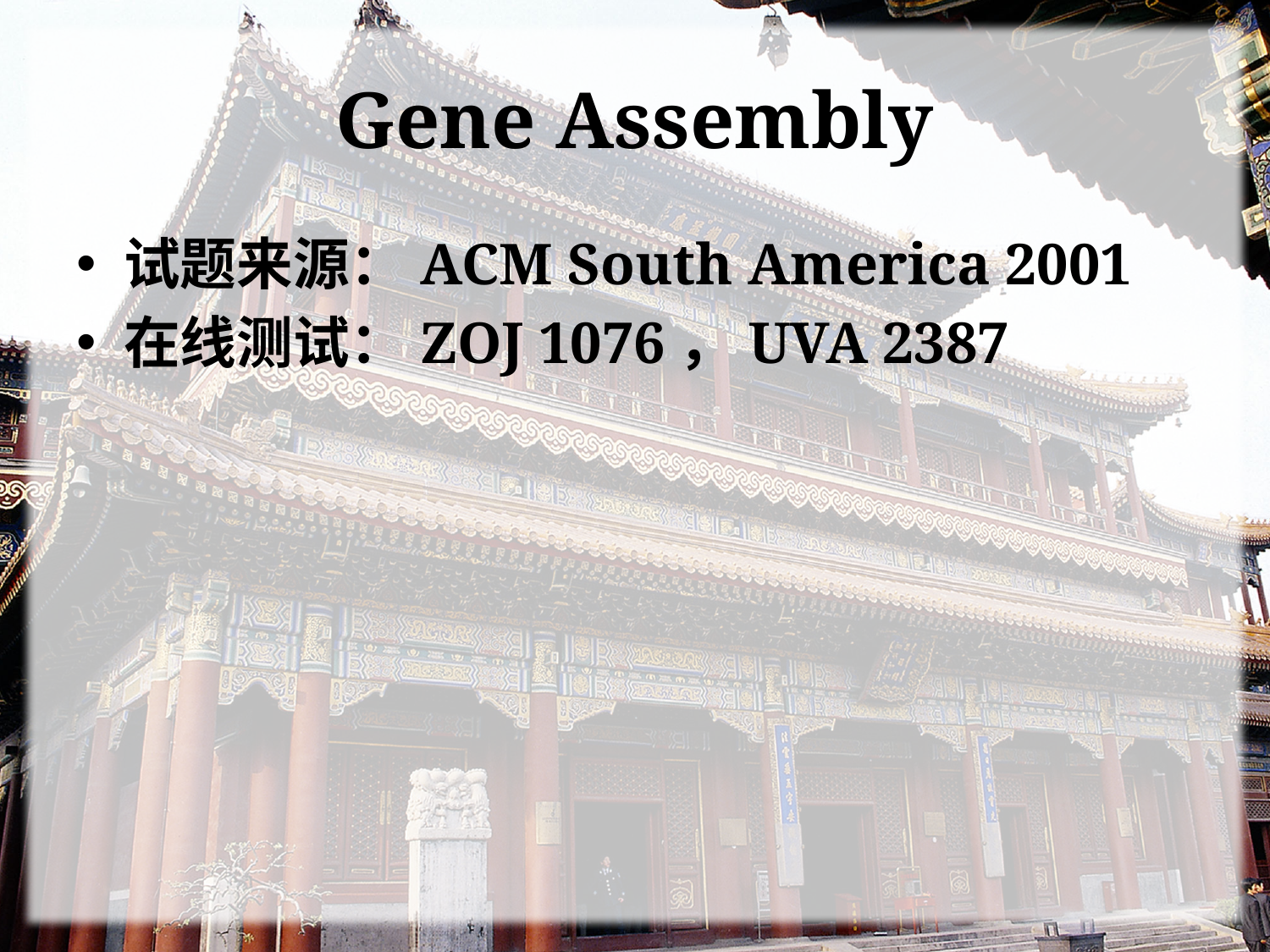

# Gene Assembly
试题来源：ACM South America 2001
在线测试：ZOJ 1076，UVA 2387